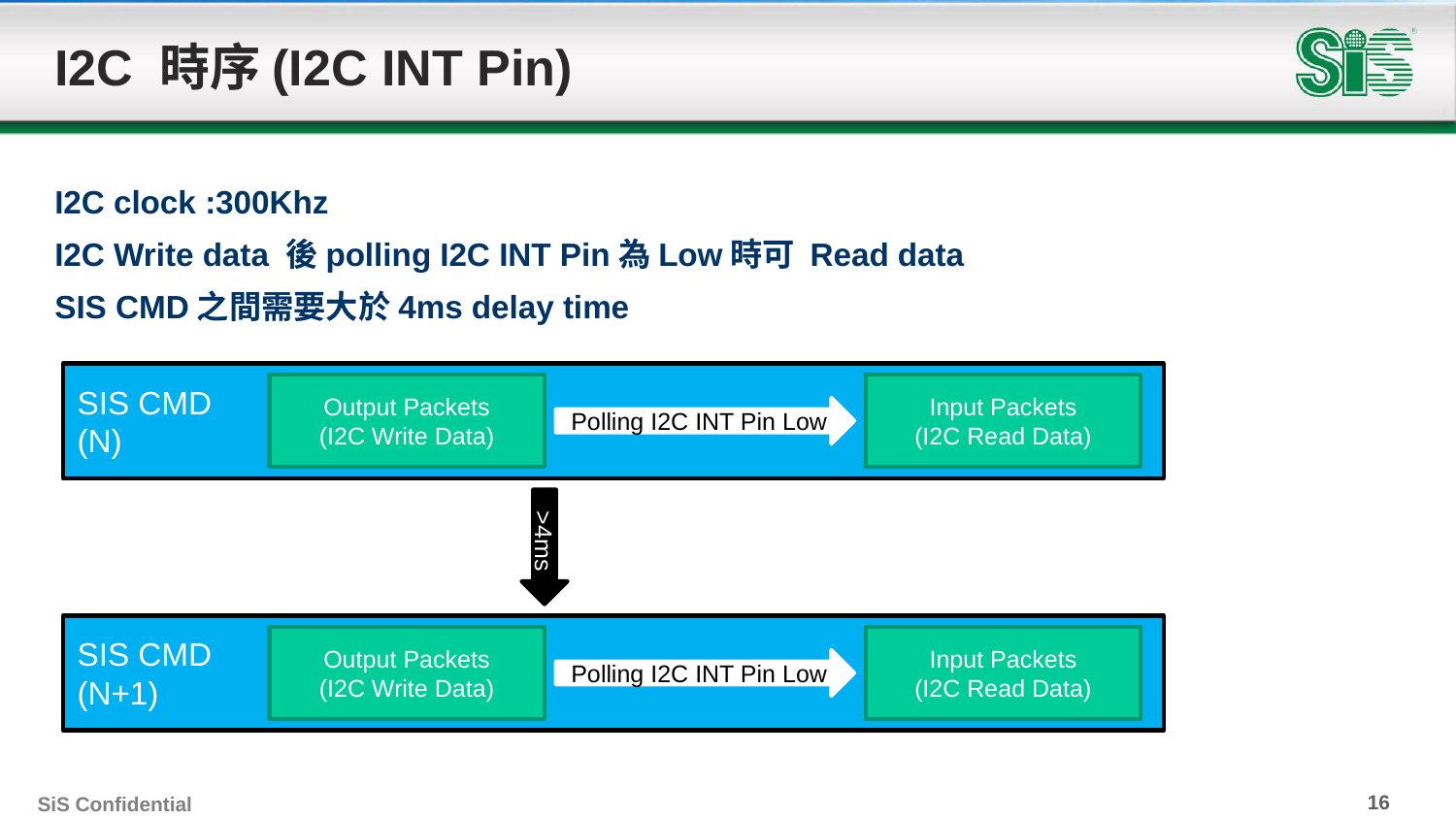

# I2C 時序(I2C INT Pin)
I2C clock :300Khz
I2C Write data 後polling I2C INT Pin為Low時可 Read data
SIS CMD之間需要大於4ms delay time

SIS CMD
(N)
Output Packets
(I2C Write Data)
Input Packets
(I2C Read Data)
Polling I2C INT Pin Low
>4ms
SIS CMD
(N+1)
Output Packets
(I2C Write Data)
Input Packets
(I2C Read Data)
Polling I2C INT Pin Low
16